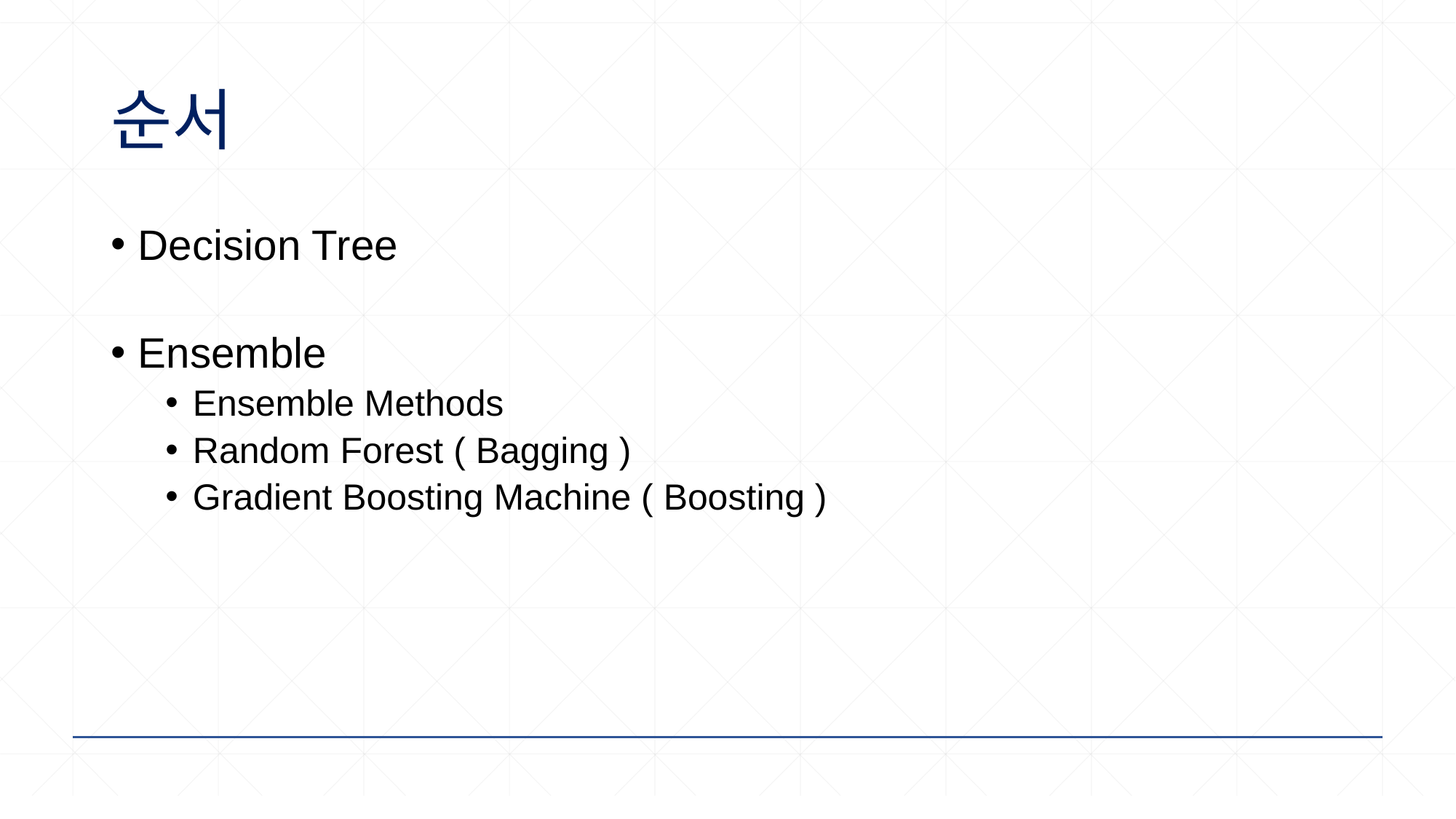

# 순서
Decision Tree

Ensemble
Ensemble Methods
Random Forest ( Bagging )
Gradient Boosting Machine ( Boosting )